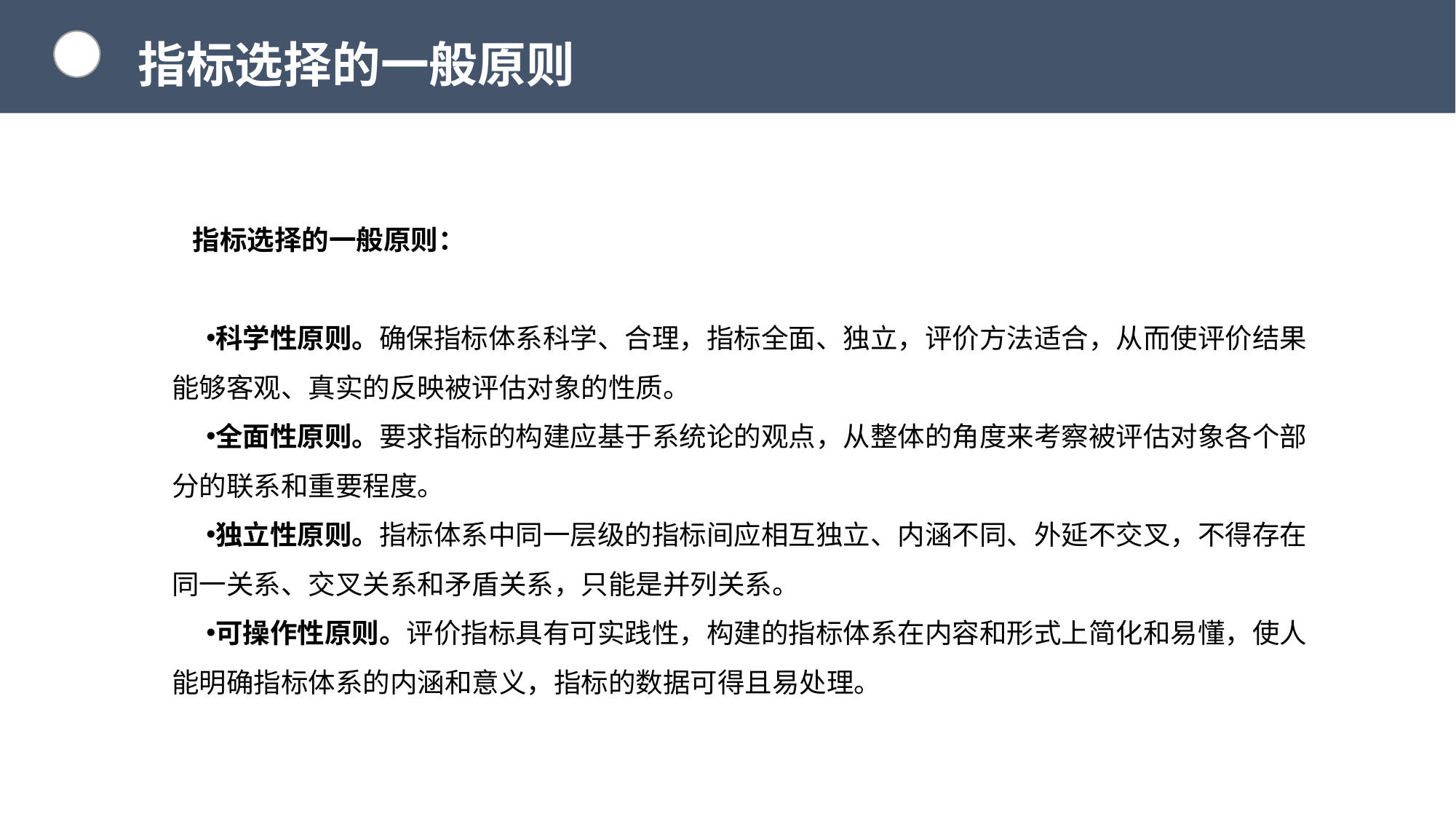

指标选择的一般原则
指标选择的一般原则：

科学性原则。确保指标体系科学、合理，指标全面、独立，评价方法适合，从而使评价结果能够客观、真实的反映被评估对象的性质。
全面性原则。要求指标的构建应基于系统论的观点，从整体的角度来考察被评估对象各个部分的联系和重要程度。
独立性原则。指标体系中同一层级的指标间应相互独立、内涵不同、外延不交叉，不得存在同一关系、交叉关系和矛盾关系，只能是并列关系。
可操作性原则。评价指标具有可实践性，构建的指标体系在内容和形式上简化和易懂，使人能明确指标体系的内涵和意义，指标的数据可得且易处理。